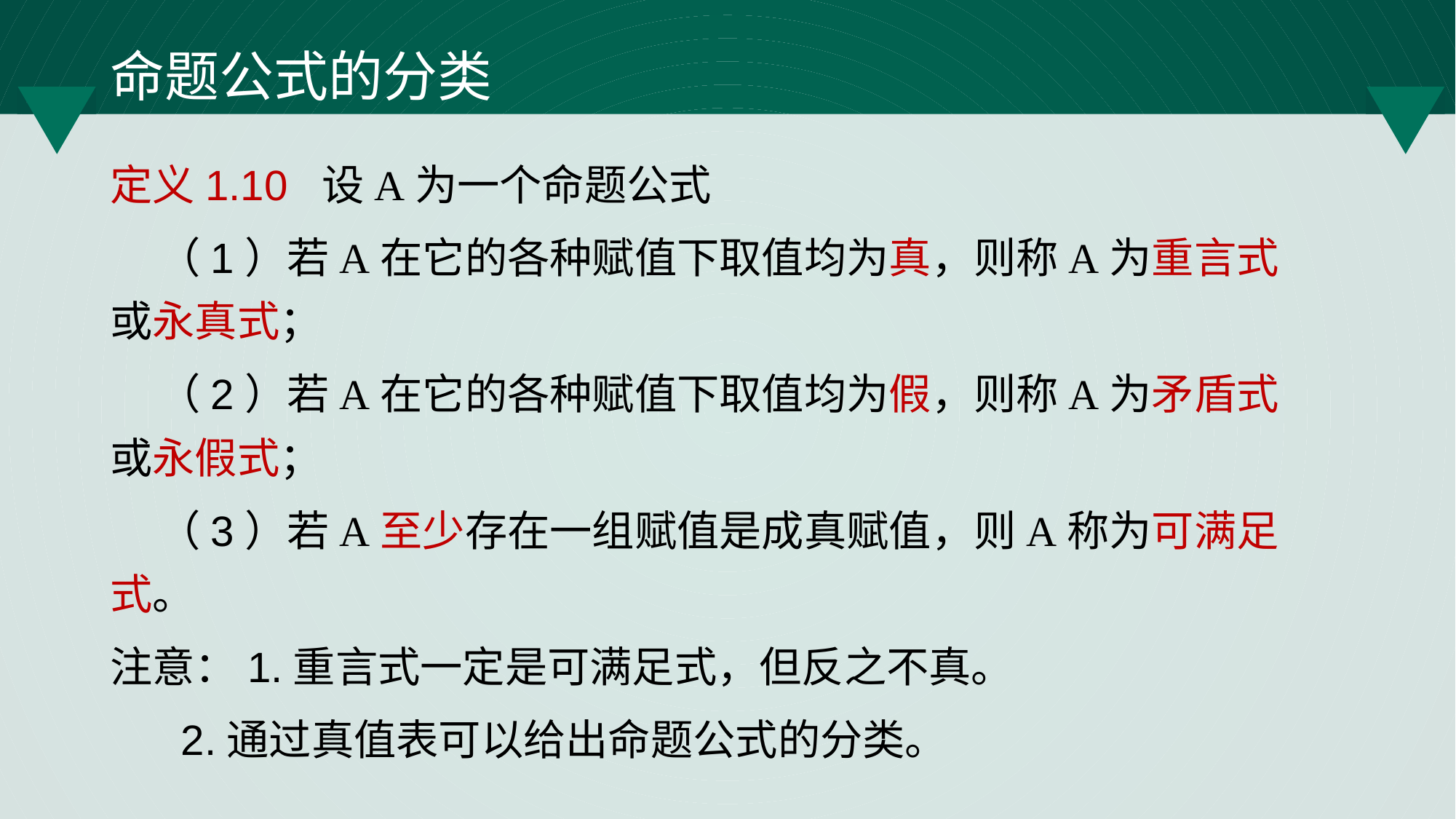

# 命题公式的分类
定义1.10  设A为一个命题公式
    （1）若A在它的各种赋值下取值均为真，则称A为重言式或永真式；
    （2）若A在它的各种赋值下取值均为假，则称A为矛盾式或永假式；
    （3）若A至少存在一组赋值是成真赋值，则A称为可满足式。
注意：1.重言式一定是可满足式，但反之不真。
      2.通过真值表可以给出命题公式的分类。